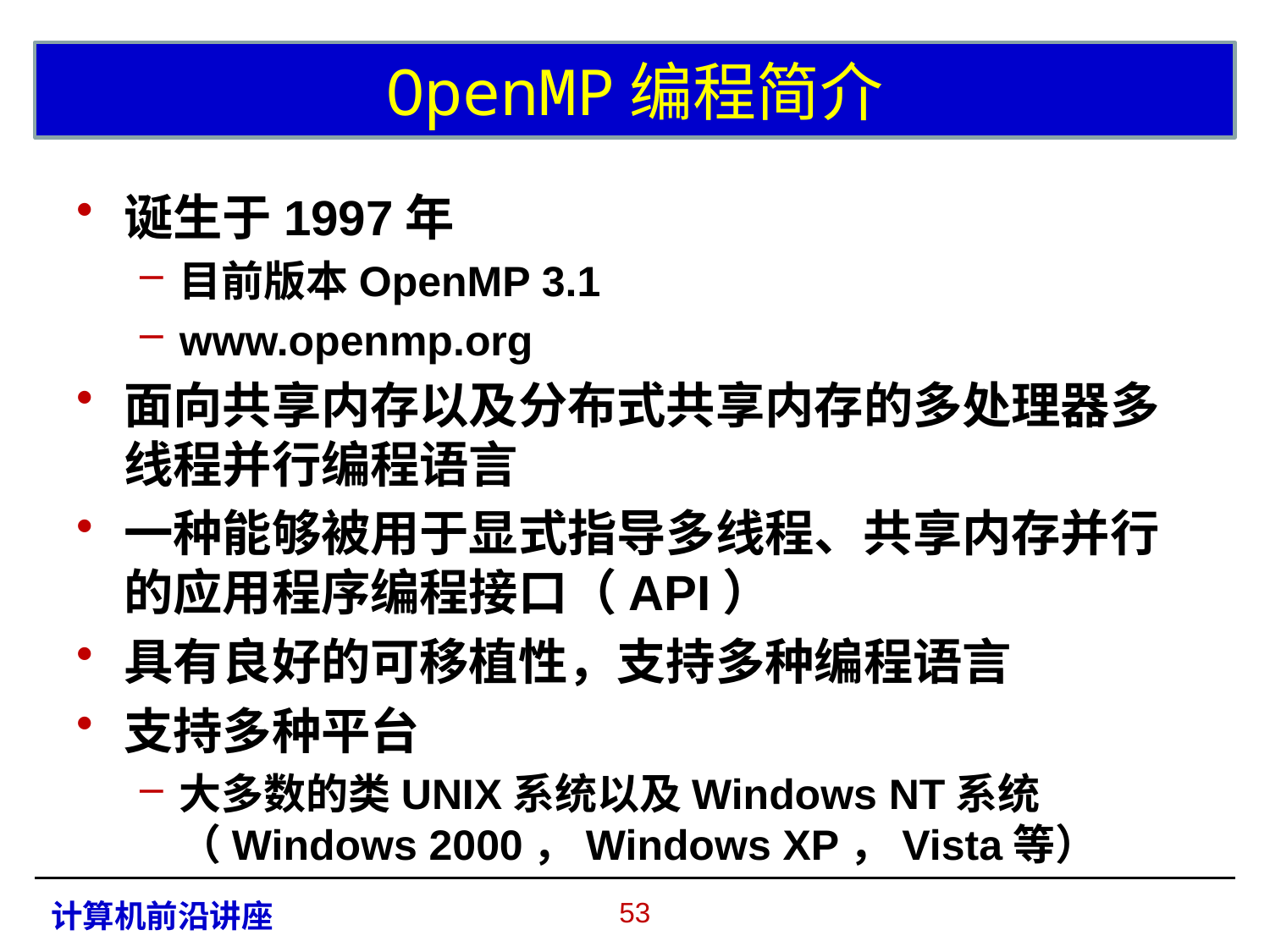

# OpenMP编程简介
诞生于1997年
目前版本OpenMP 3.1
www.openmp.org
面向共享内存以及分布式共享内存的多处理器多线程并行编程语言
一种能够被用于显式指导多线程、共享内存并行的应用程序编程接口（API）
具有良好的可移植性，支持多种编程语言
支持多种平台
大多数的类UNIX系统以及Windows NT系统（Windows 2000，Windows XP，Vista等）
53